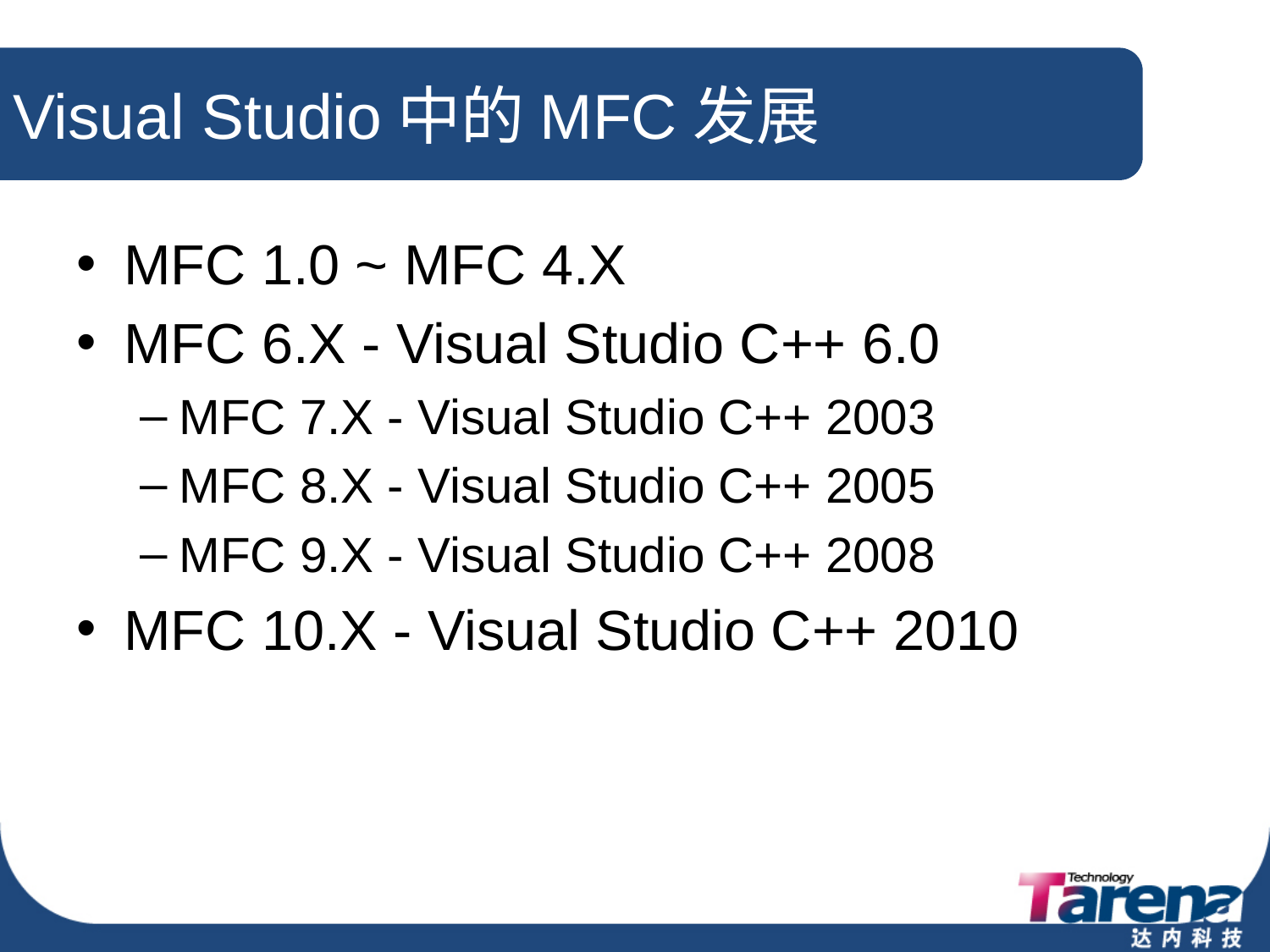

# Visual Studio中的MFC发展
MFC 1.0 ~ MFC 4.X
MFC 6.X - Visual Studio C++ 6.0
MFC 7.X - Visual Studio C++ 2003
MFC 8.X - Visual Studio C++ 2005
MFC 9.X - Visual Studio C++ 2008
MFC 10.X - Visual Studio C++ 2010